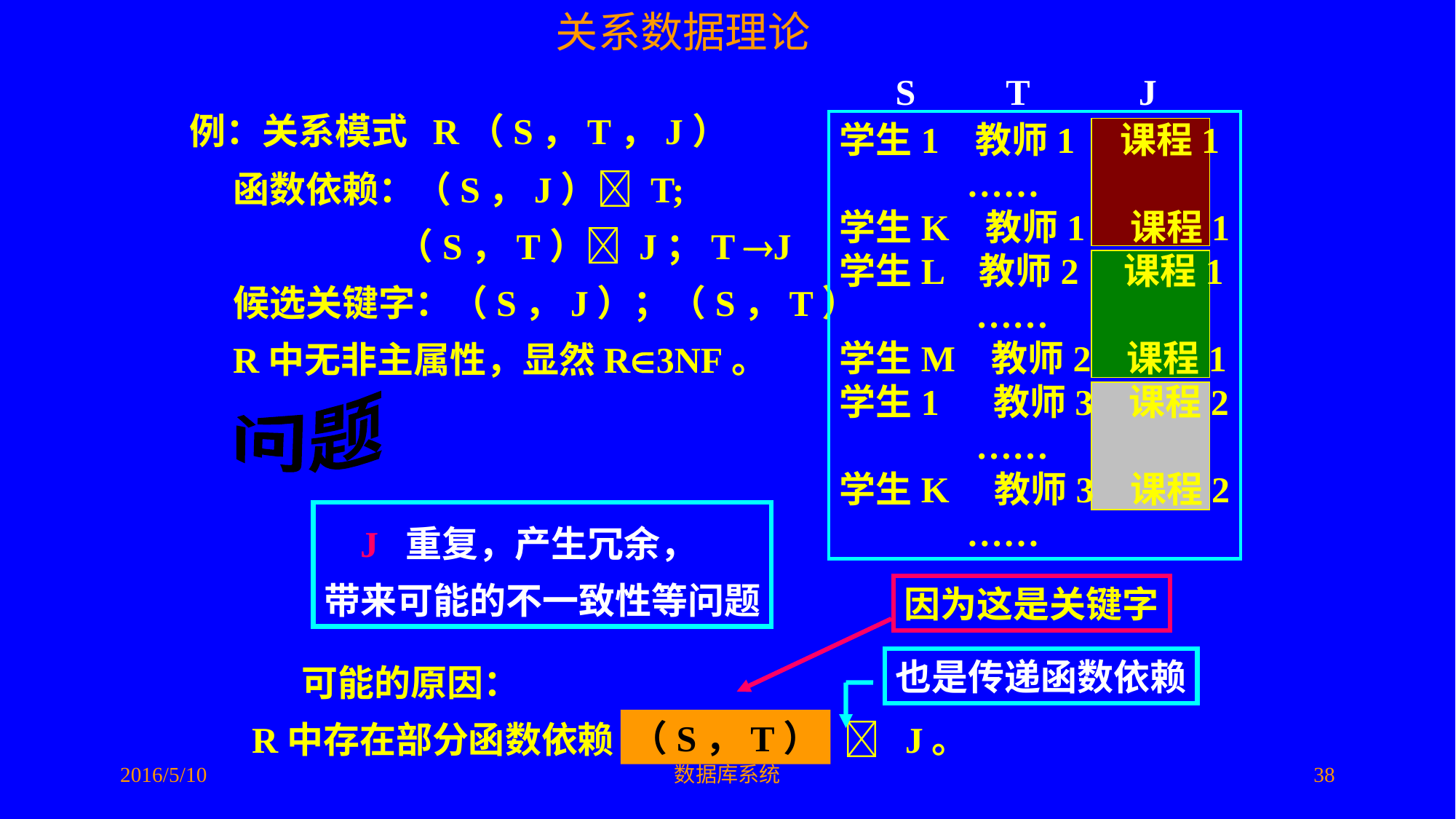

S          T            J
例：关系模式  R（S，T，J）
学生1   教师1    课程1
              ……
学生K   教师1    课程1
学生L   教师2    课程1
               ……
学生M   教师2   课程1
学生1     教师3   课程2
               ……
学生K    教师3   课程2
              ……

函数依赖：（S，J）→ T;
                   （S，T）→ J；T →J
候选关键字：（S，J）；（S，T）
R中无非主属性，显然R∈3NF。

问题
    J  重复，产生冗余，
带来可能的不一致性等问题
因为这是关键字

也是传递函数依赖

     可能的原因：
R中存在部分函数依赖  （S，T）   →  J。
（S，T）
2016/5/10
数据库系统
38